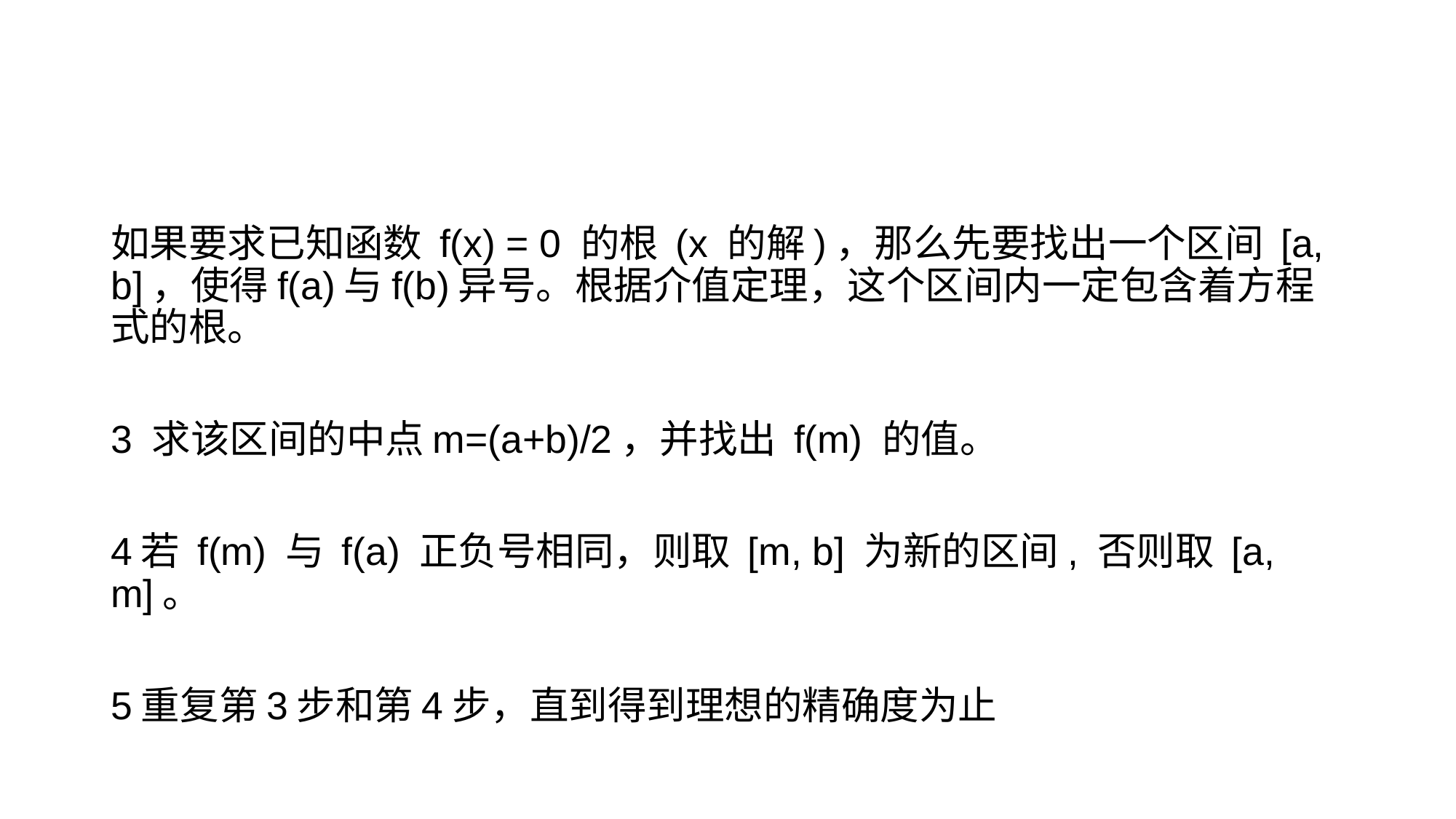

#
如果要求已知函数 f(x) = 0 的根 (x 的解)，那么先要找出一个区间 [a, b]，使得f(a)与f(b)异号。根据介值定理，这个区间内一定包含着方程式的根。

3 求该区间的中点m=(a+b)/2，并找出 f(m) 的值。

4若 f(m) 与 f(a) 正负号相同，则取 [m, b] 为新的区间, 否则取 [a, m]。

5重复第3步和第4步，直到得到理想的精确度为止